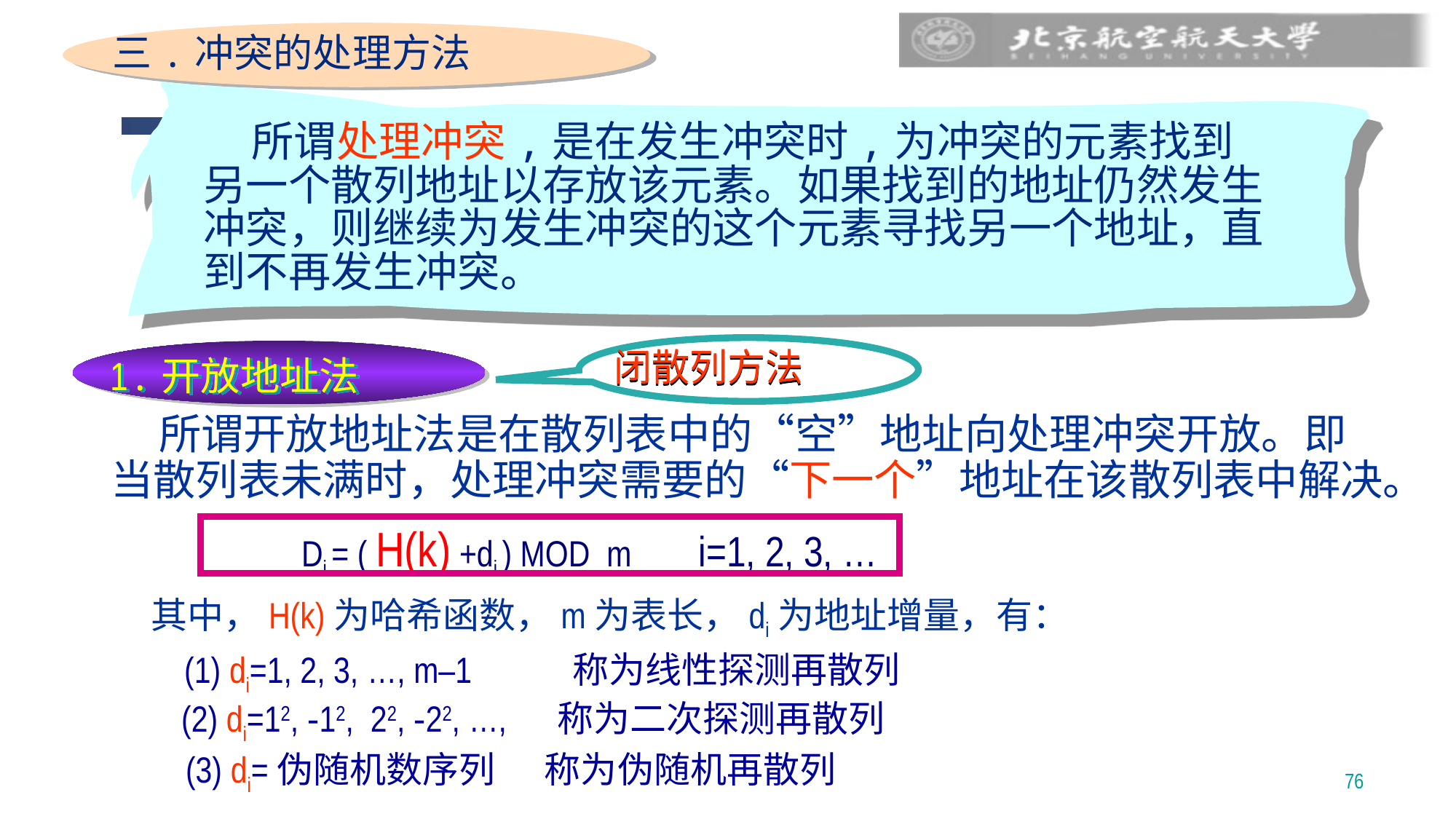

三.冲突的处理方法

    所谓处理冲突,是在发生冲突时,为冲突的元素找到另一个散列地址以存放该元素。如果找到的地址仍然发生冲突，则继续为发生冲突的这个元素寻找另一个地址，直到不再发生冲突。

闭散列方法

1.开放地址法
    所谓开放地址法是在散列表中的“空”地址向处理冲突开放。即当散列表未满时，处理冲突需要的“下一个”地址在该散列表中解决。
                  Di = ( H(k) +di ) MOD  m        i=1, 2, 3, …
其中，H(k)为哈希函数，m为表长，di为地址增量，有：

(1) di=1, 2, 3, …, m–1           称为线性探测再散列
(2) di=12, -12,  22, -22, …,     称为二次探测再散列
(3) di=伪随机数序列      称为伪随机再散列
76